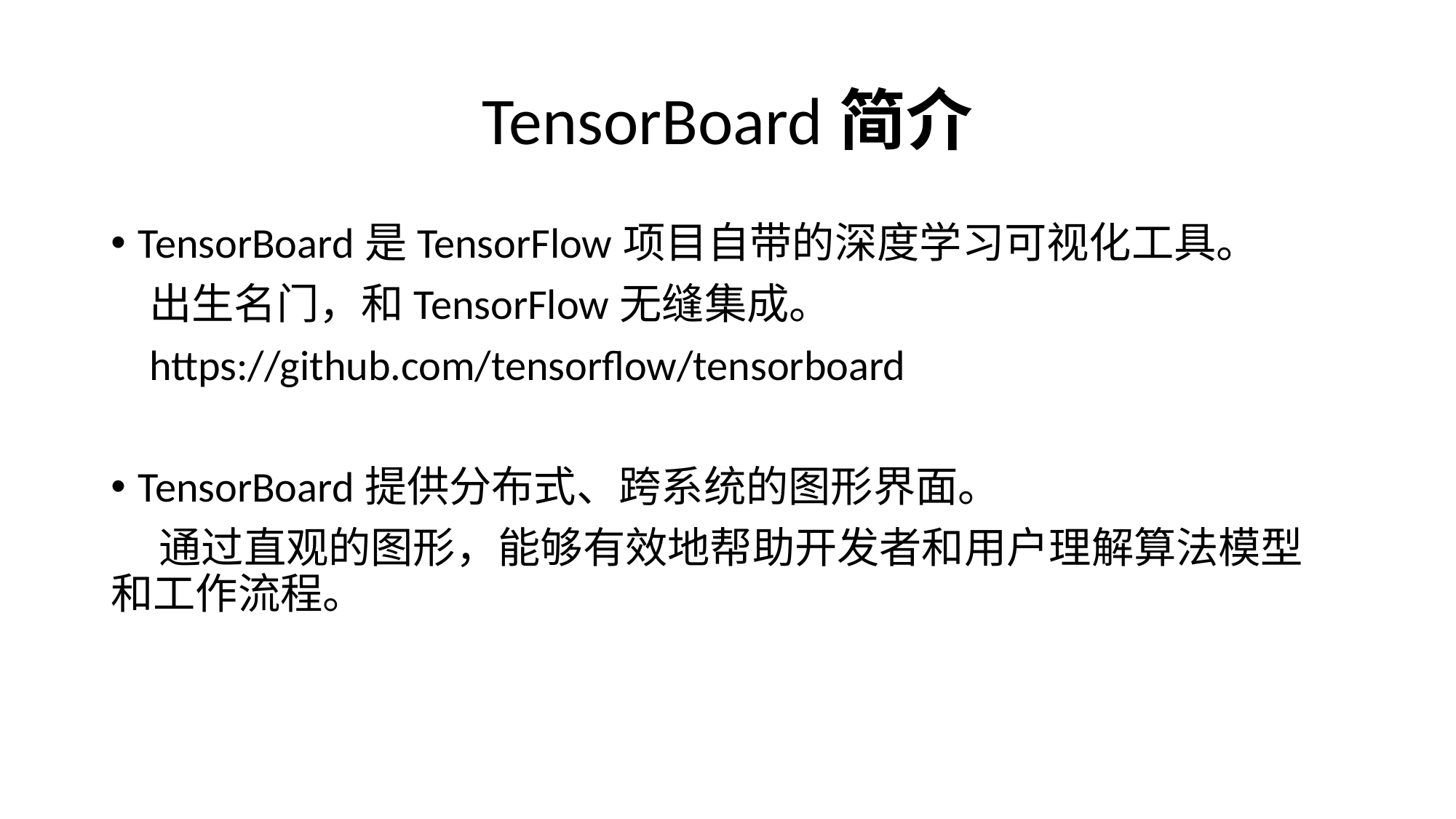

# TensorBoard简介
TensorBoard是TensorFlow项目自带的深度学习可视化工具。
   出生名门，和TensorFlow无缝集成。
    https://github.com/tensorflow/tensorboard

TensorBoard提供分布式、跨系统的图形界面。
    通过直观的图形，能够有效地帮助开发者和用户理解算法模型和工作流程。